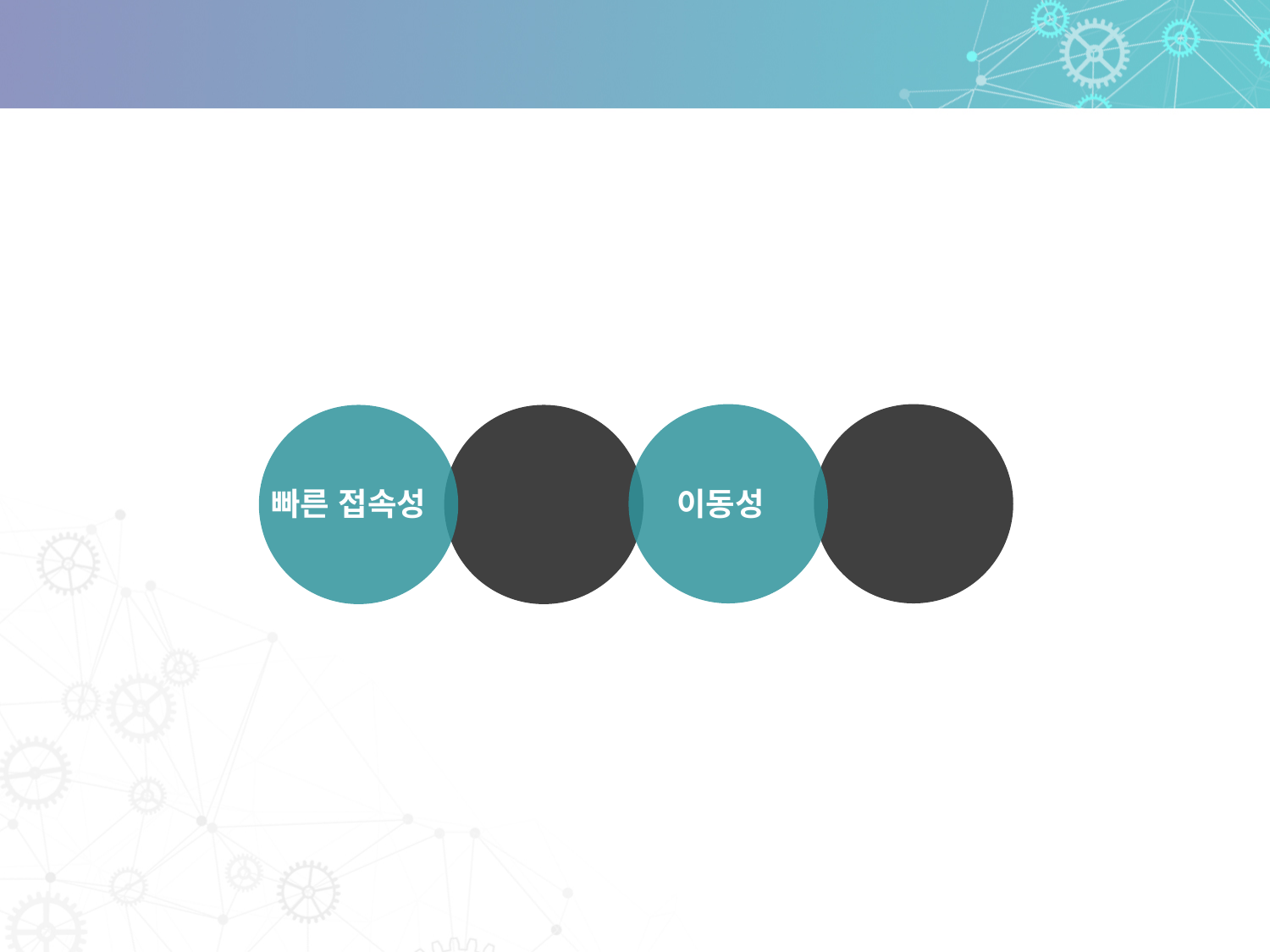

# 앱 장점

속도

편리함
빠른 접속성
이동성
이동성